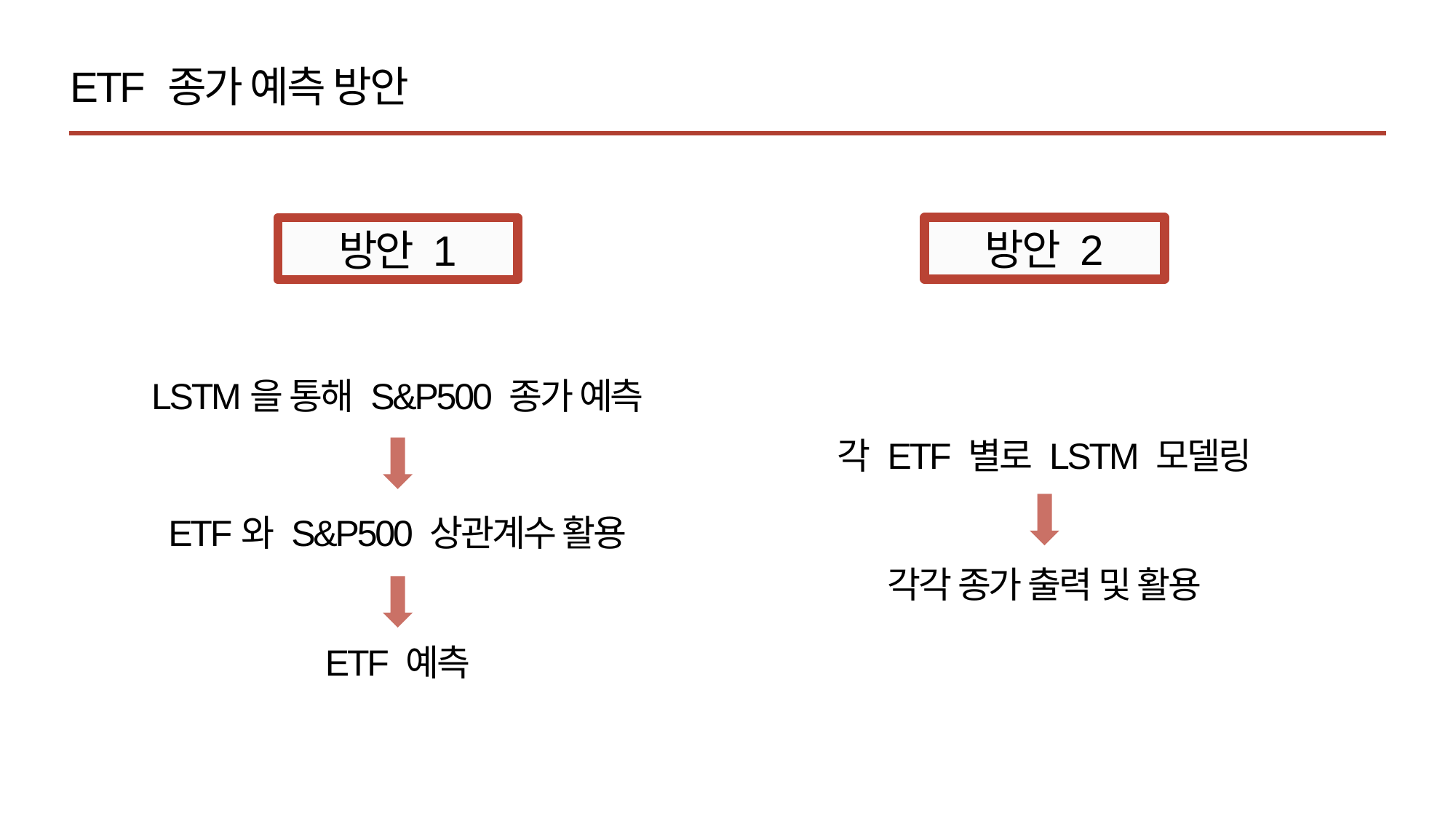

ETF 종가 예측 방안
방안 2
방안 1
LSTM을 통해 S&P500 종가 예측
각 ETF 별로 LSTM 모델링

ETF와 S&P500 상관계수 활용

각각 종가 출력 및 활용

ETF 예측